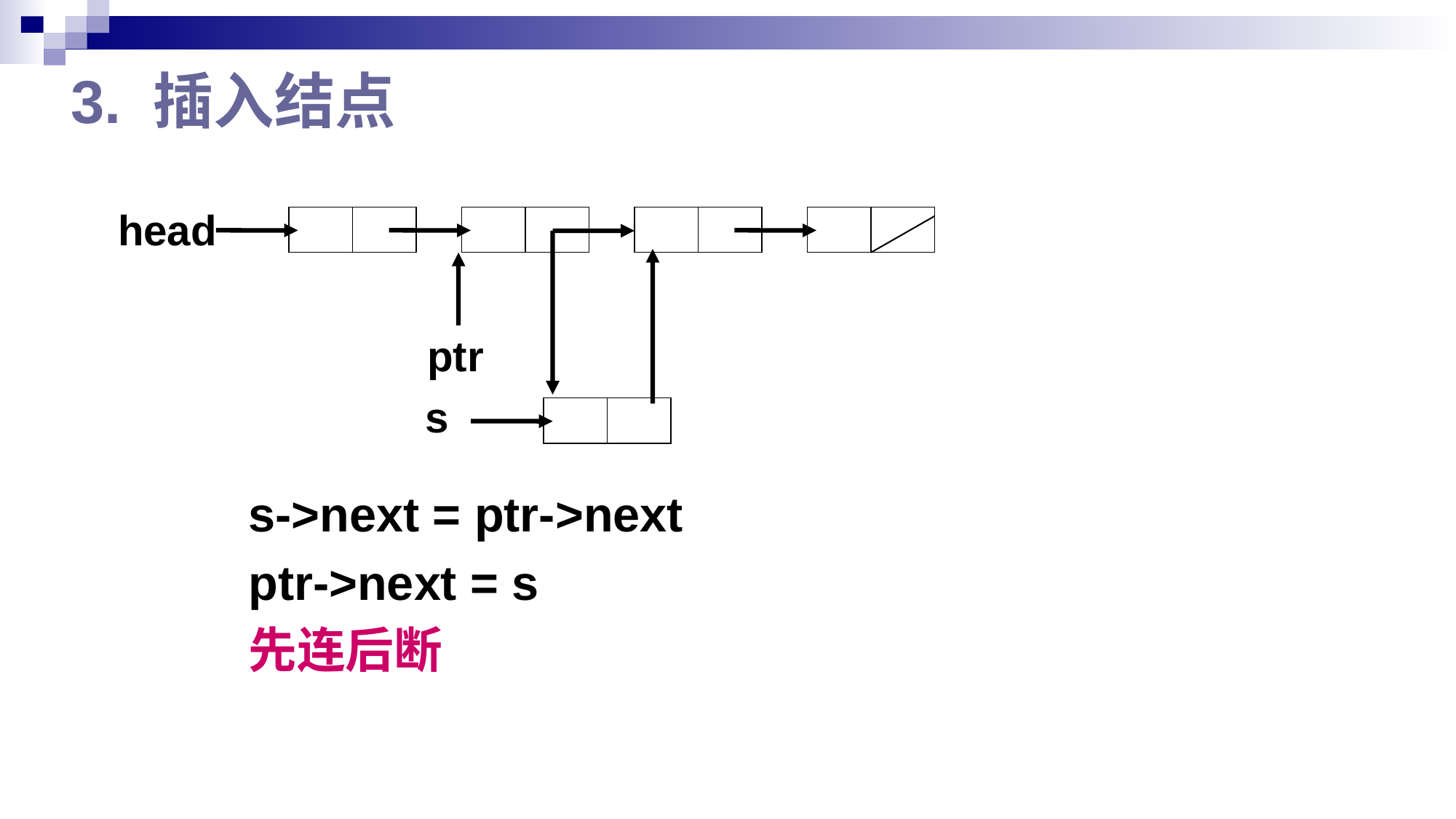

# 3. 插入结点
head

ptr

s

s->next = ptr->next
ptr->next = s
先连后断